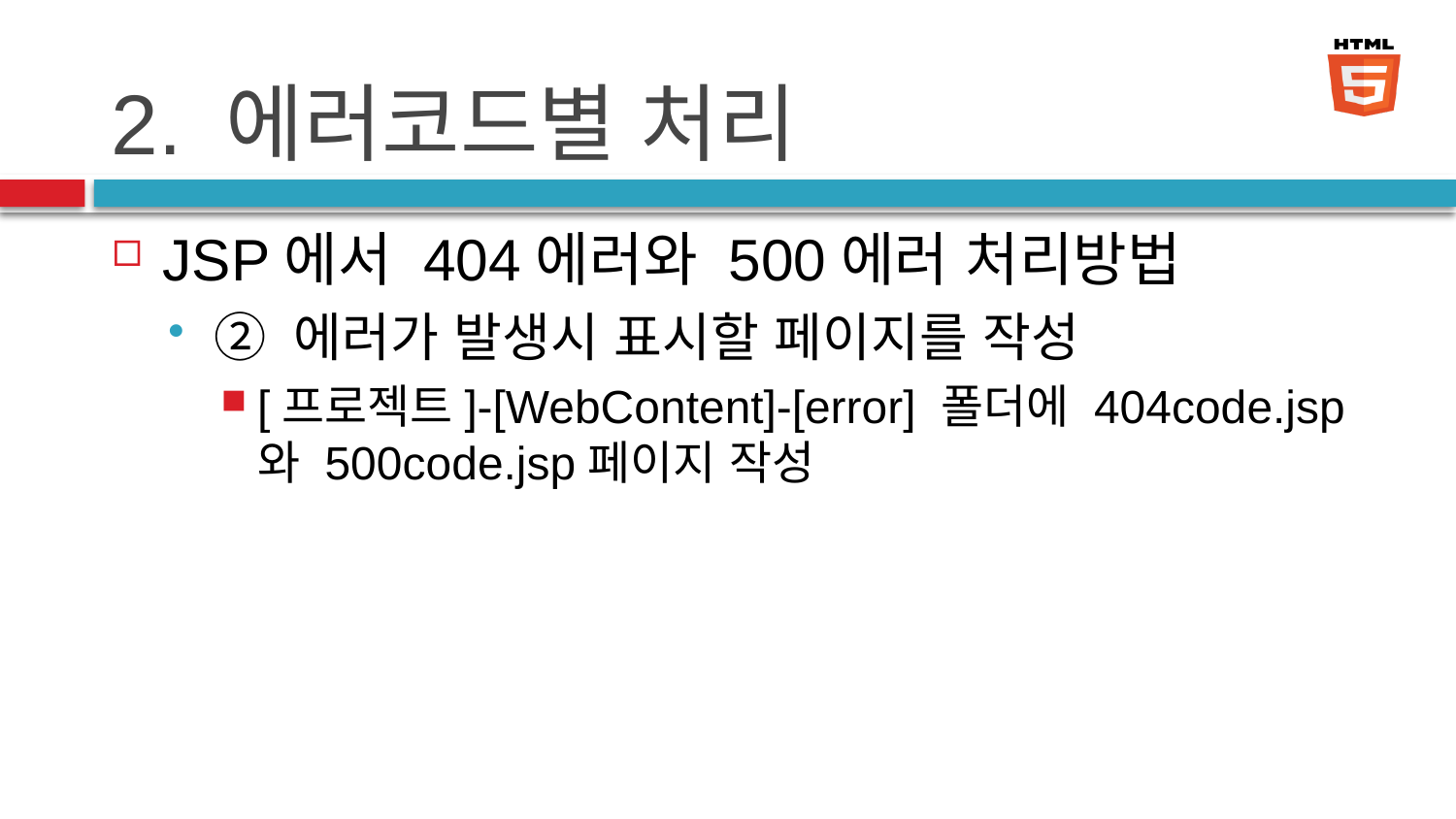

# 2. 에러코드별 처리
JSP에서 404에러와 500에러 처리방법
② 에러가 발생시 표시할 페이지를 작성
[프로젝트]-[WebContent]-[error] 폴더에 404code.jsp 와 500code.jsp페이지 작성